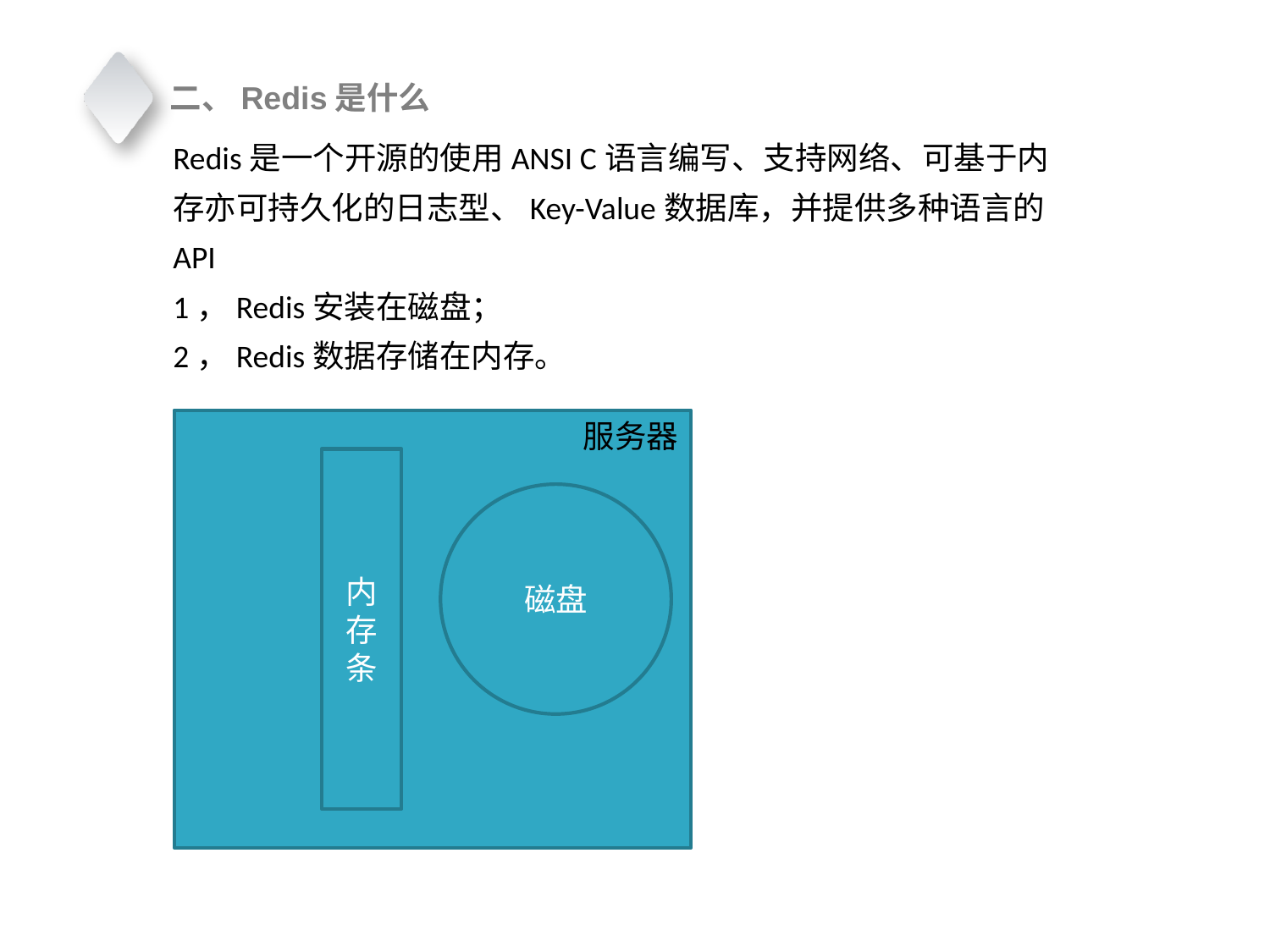

二、Redis是什么
Redis是一个开源的使用ANSI C语言编写、支持网络、可基于内存亦可持久化的日志型、Key-Value数据库，并提供多种语言的API
1，Redis安装在磁盘；
2，Redis数据存储在内存。

服务器
内存条
磁盘